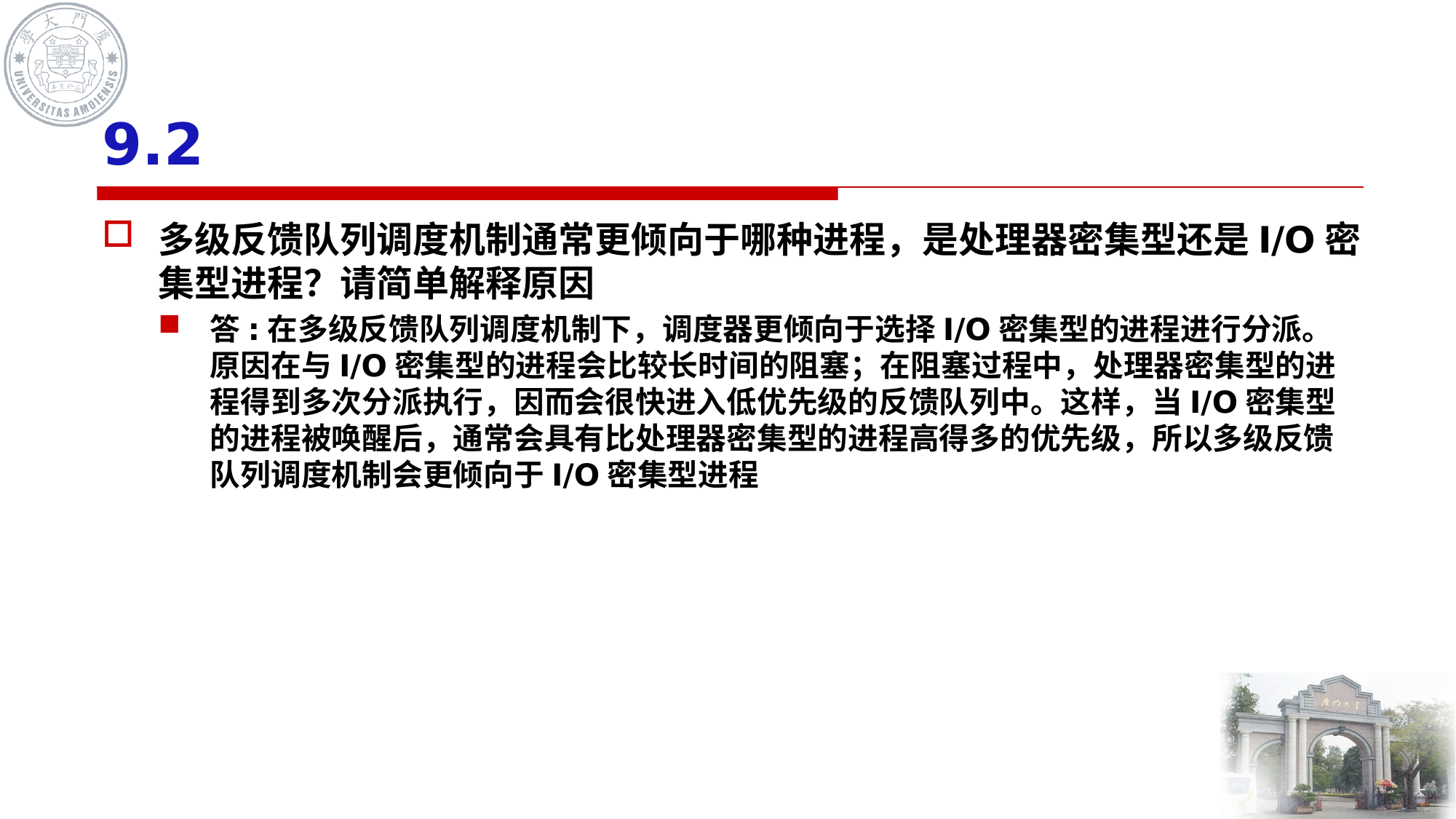

# 9.2
多级反馈队列调度机制通常更倾向于哪种进程，是处理器密集型还是I/O密集型进程？请简单解释原因
答:在多级反馈队列调度机制下，调度器更倾向于选择I/O密集型的进程进行分派。原因在与I/O密集型的进程会比较长时间的阻塞；在阻塞过程中，处理器密集型的进程得到多次分派执行，因而会很快进入低优先级的反馈队列中。这样，当I/O密集型的进程被唤醒后，通常会具有比处理器密集型的进程高得多的优先级，所以多级反馈队列调度机制会更倾向于I/O密集型进程